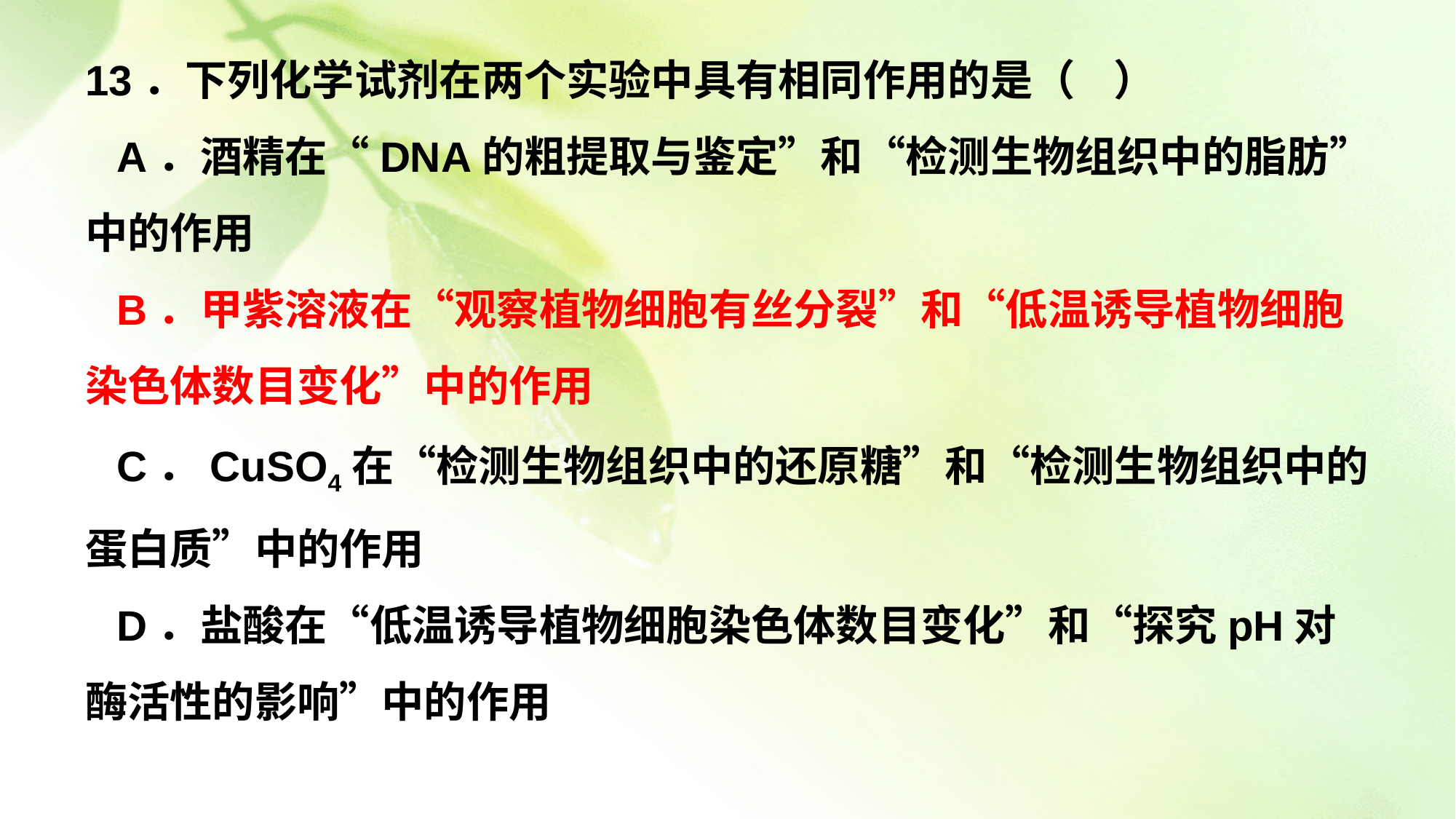

13．下列化学试剂在两个实验中具有相同作用的是（    ）
A．酒精在“DNA的粗提取与鉴定”和“检测生物组织中的脂肪”中的作用
B．甲紫溶液在“观察植物细胞有丝分裂”和“低温诱导植物细胞染色体数目变化”中的作用
C．CuSO4在“检测生物组织中的还原糖”和“检测生物组织中的蛋白质”中的作用
D．盐酸在“低温诱导植物细胞染色体数目变化”和“探究pH对酶活性的影响”中的作用